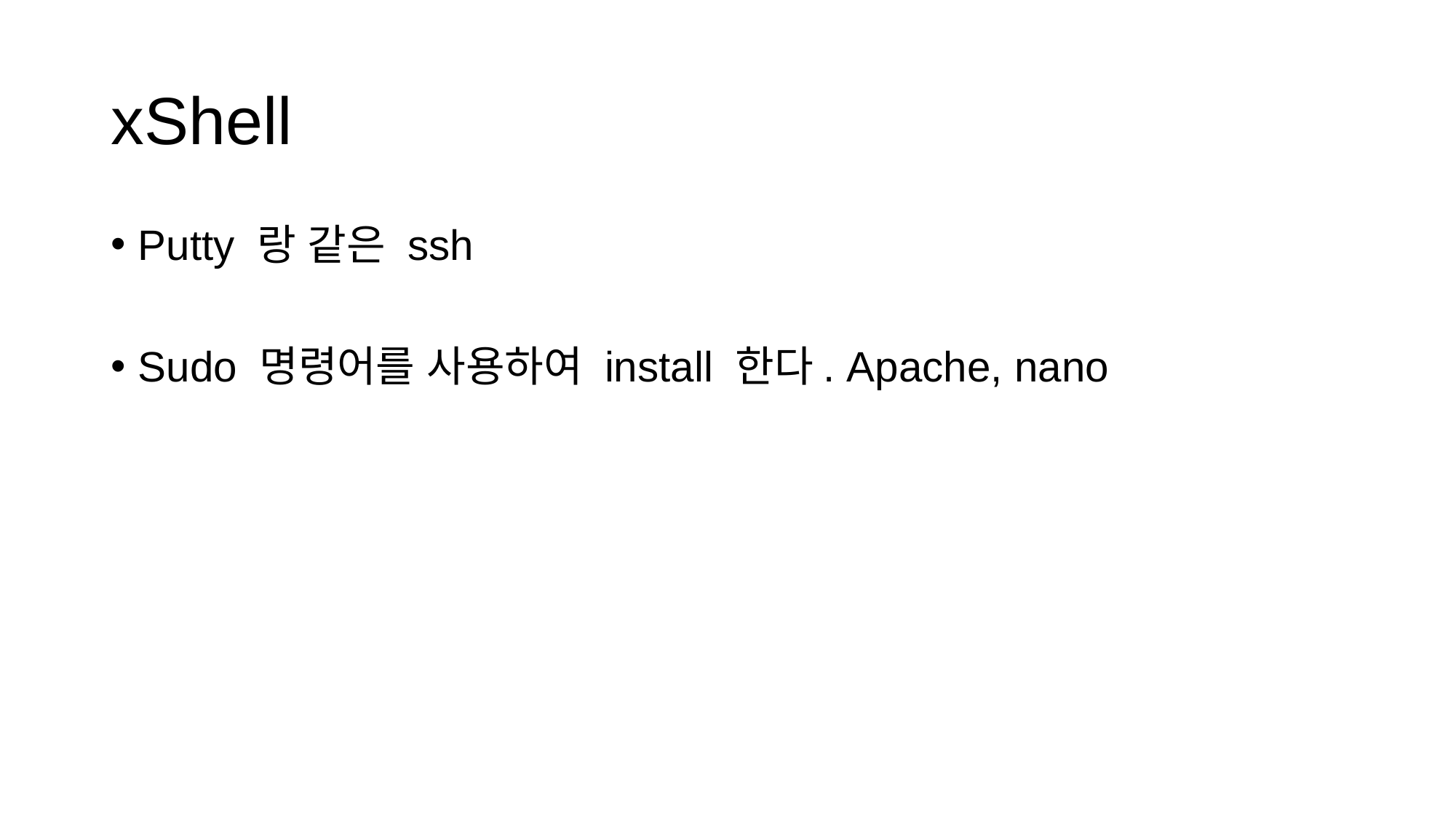

# xShell
Putty 랑 같은 ssh

Sudo 명령어를 사용하여 install 한다. Apache, nano